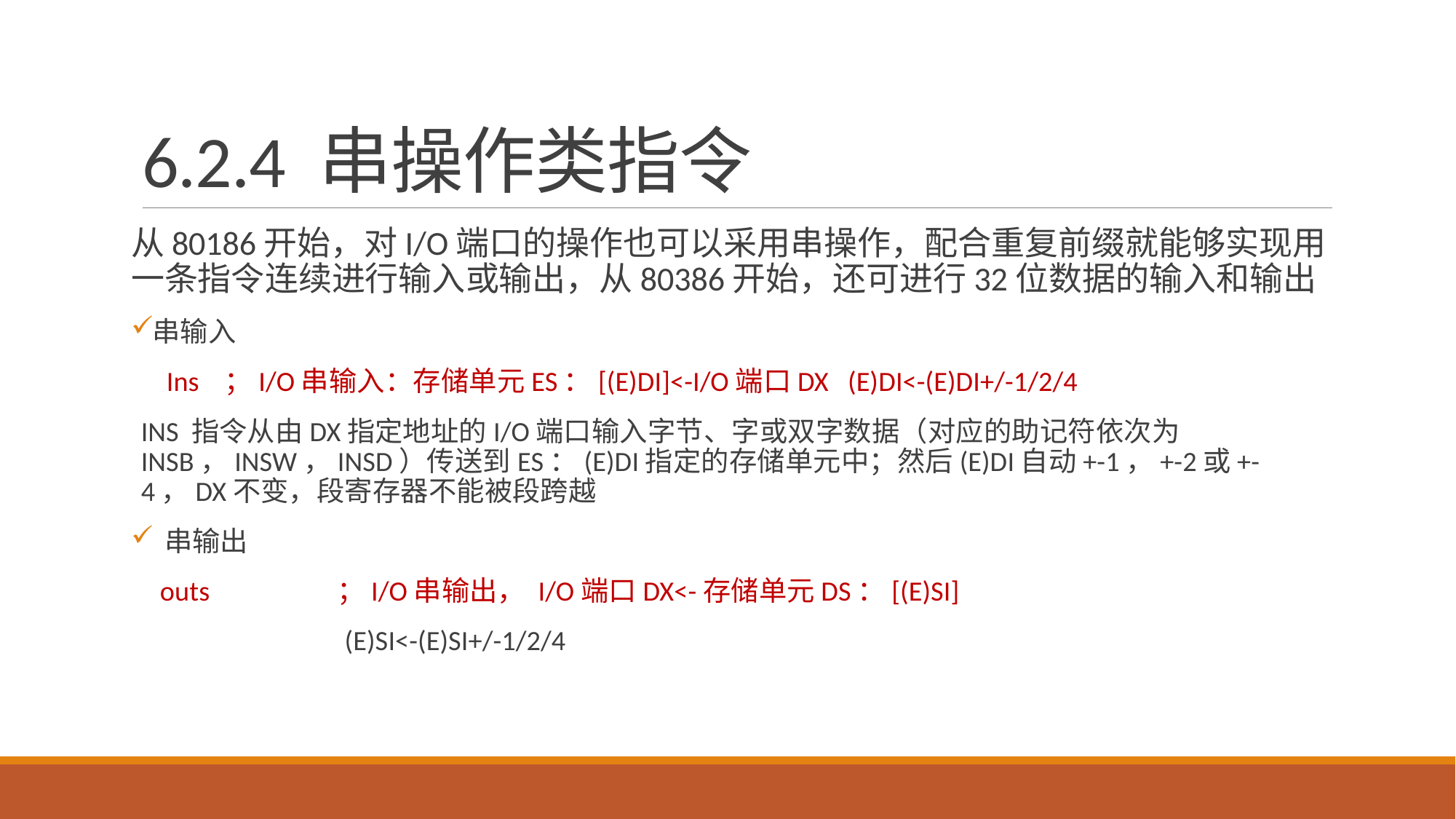

# 6.2.4 串操作类指令
从80186开始，对I/O端口的操作也可以采用串操作，配合重复前缀就能够实现用一条指令连续进行输入或输出，从80386开始，还可进行32位数据的输入和输出
串输入
    Ins   ；I/O串输入：存储单元ES：[(E)DI]<-I/O端口DX   (E)DI<-(E)DI+/-1/2/4
INS 指令从由DX指定地址的I/O端口输入字节、字或双字数据（对应的助记符依次为INSB，INSW，INSD）传送到ES：(E)DI指定的存储单元中；然后(E)DI自动+-1，+-2或+-4，DX不变，段寄存器不能被段跨越
 串输出
   outs                   ；I/O串输出， I/O端口DX<-存储单元DS：[(E)SI]
                                (E)SI<-(E)SI+/-1/2/4